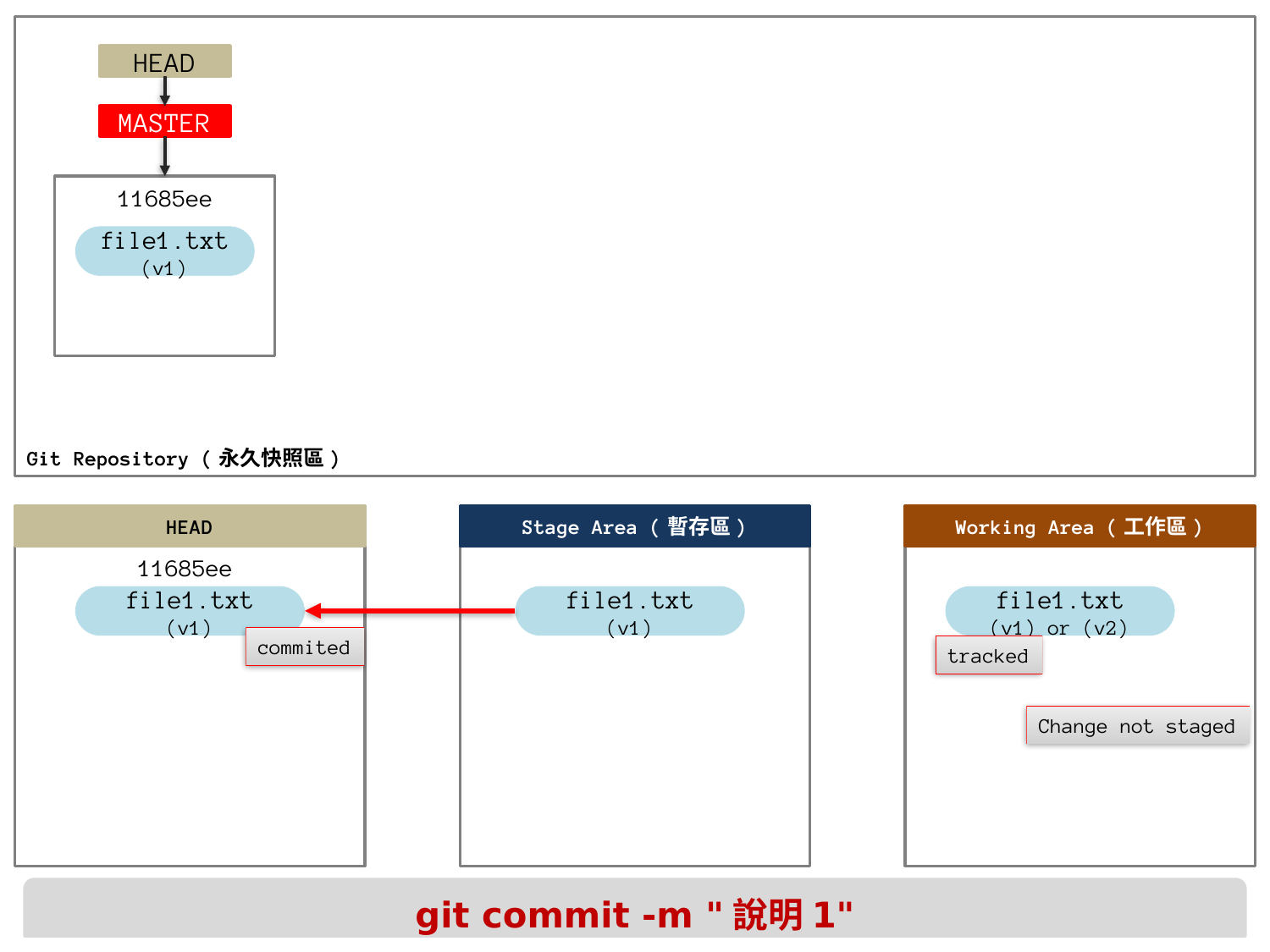

HEAD
MASTER

11685ee
file1.txt
(v1)
11685ee

file1.txt
(v1)
file1.txt
(v1)
file1.txt
(v1) or (v2)
commited
tracked
Change not staged
git commit -m "說明1"